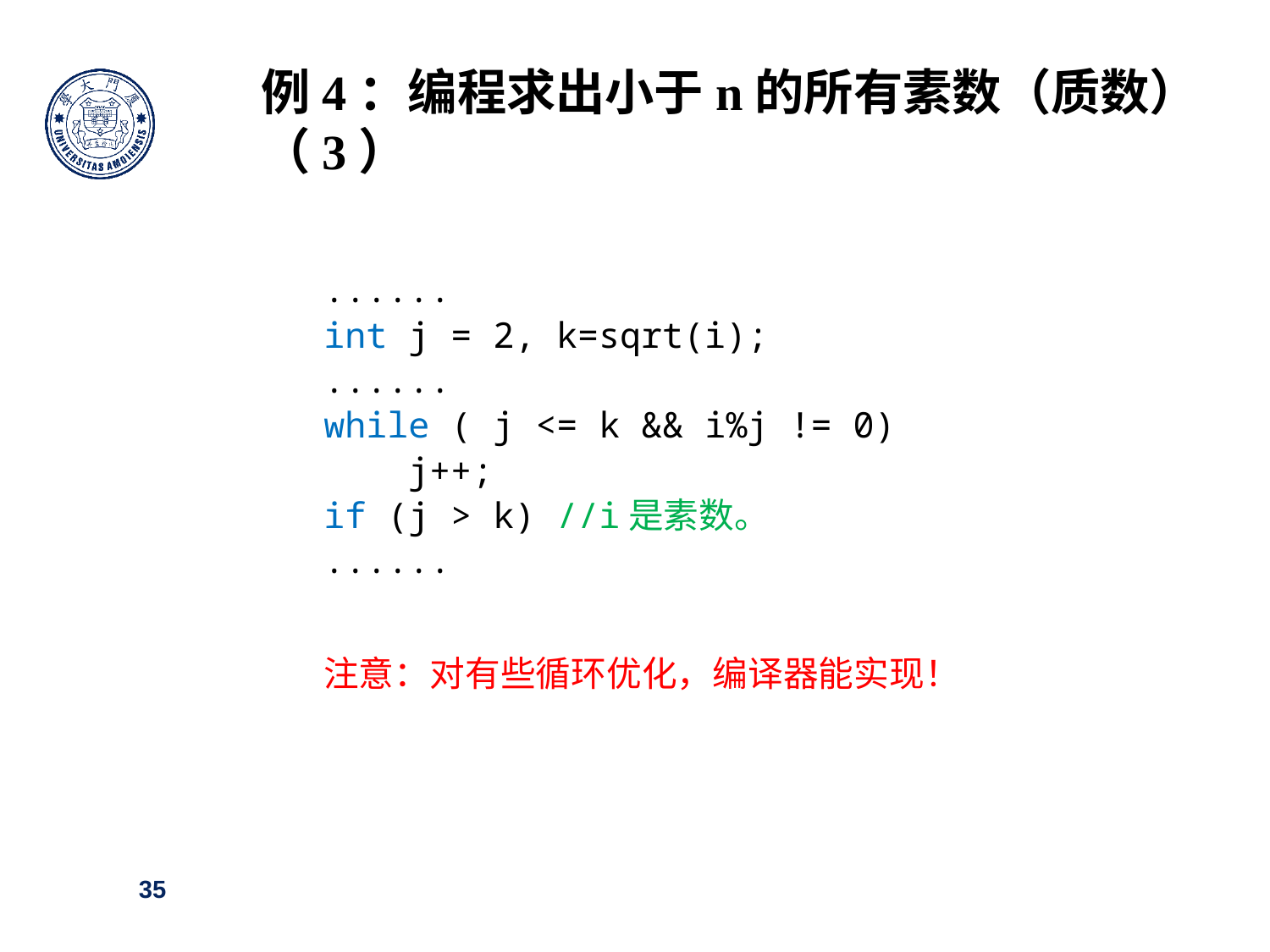

# 例4：编程求出小于n的所有素数（质数）（3）
......
int j = 2, k=sqrt(i);
......
while ( j <= k && i%j != 0)
    j++;
if (j > k) //i是素数。
......

注意：对有些循环优化，编译器能实现！
35